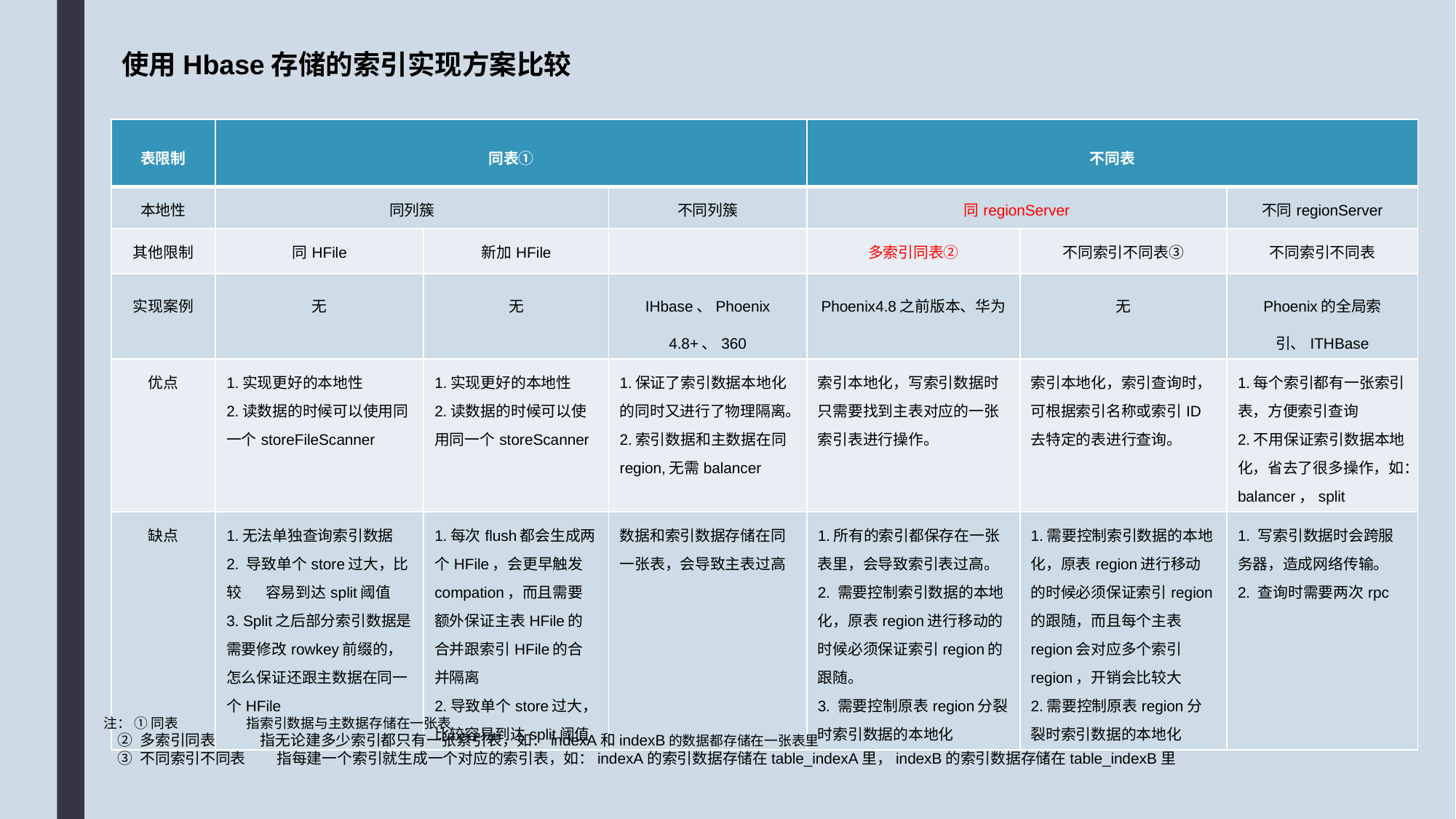

使用Hbase存储的索引实现方案比较

| 表限制 | 同表① |  |  | 不同表 |  |  |
| --- | --- | --- | --- | --- | --- | --- |
| 本地性 | 同列簇 |  | 不同列簇 | 同regionServer |  | 不同regionServer |
| 其他限制 | 同HFile | 新加HFile |  | 多索引同表② | 不同索引不同表③ | 不同索引不同表 |
| 实现案例 | 无 | 无 | IHbase、Phoenix 4.8+、360 | Phoenix4.8之前版本、华为 | 无 | Phoenix的全局索引、ITHBase |
| 优点 | 1.实现更好的本地性 2.读数据的时候可以使用同一个storeFileScanner | 1.实现更好的本地性 2.读数据的时候可以使用同一个storeScanner | 1.保证了索引数据本地化的同时又进行了物理隔离。 2.索引数据和主数据在同region,无需balancer | 索引本地化，写索引数据时只需要找到主表对应的一张索引表进行操作。 | 索引本地化，索引查询时，可根据索引名称或索引ID去特定的表进行查询。 | 1.每个索引都有一张索引表，方便索引查询 2.不用保证索引数据本地化，省去了很多操作，如：balancer，split |
| 缺点 | 1.无法单独查询索引数据 2. 导致单个store过大，比较 容易到达split阈值 3. Split之后部分索引数据是需要修改rowkey前缀的，怎么保证还跟主数据在同一个HFile | 1.每次flush都会生成两个HFile，会更早触发compation，而且需要额外保证主表HFile的合并跟索引HFile的合并隔离 2.导致单个store过大，比较容易到达split阈值 | 数据和索引数据存储在同一张表，会导致主表过高 | 1.所有的索引都保存在一张表里，会导致索引表过高。 2. 需要控制索引数据的本地化，原表region进行移动的时候必须保证索引region的跟随。 3. 需要控制原表region分裂时索引数据的本地化 | 1.需要控制索引数据的本地化，原表region进行移动的时候必须保证索引region的跟随，而且每个主表region会对应多个索引region，开销会比较大 2.需要控制原表region分裂时索引数据的本地化 | 1. 写索引数据时会跨服务器，造成网络传输。 2. 查询时需要两次rpc |
注： ① 同表                      指索引数据与主数据存储在一张表
    ② 多索引同表             指无论建多少索引都只有一张索引表，如：indexA和indexB的数据都存储在一张表里
    ③ 不同索引不同表         指每建一个索引就生成一个对应的索引表，如：indexA的索引数据存储在table_indexA里，indexB的索引数据存储在table_indexB里